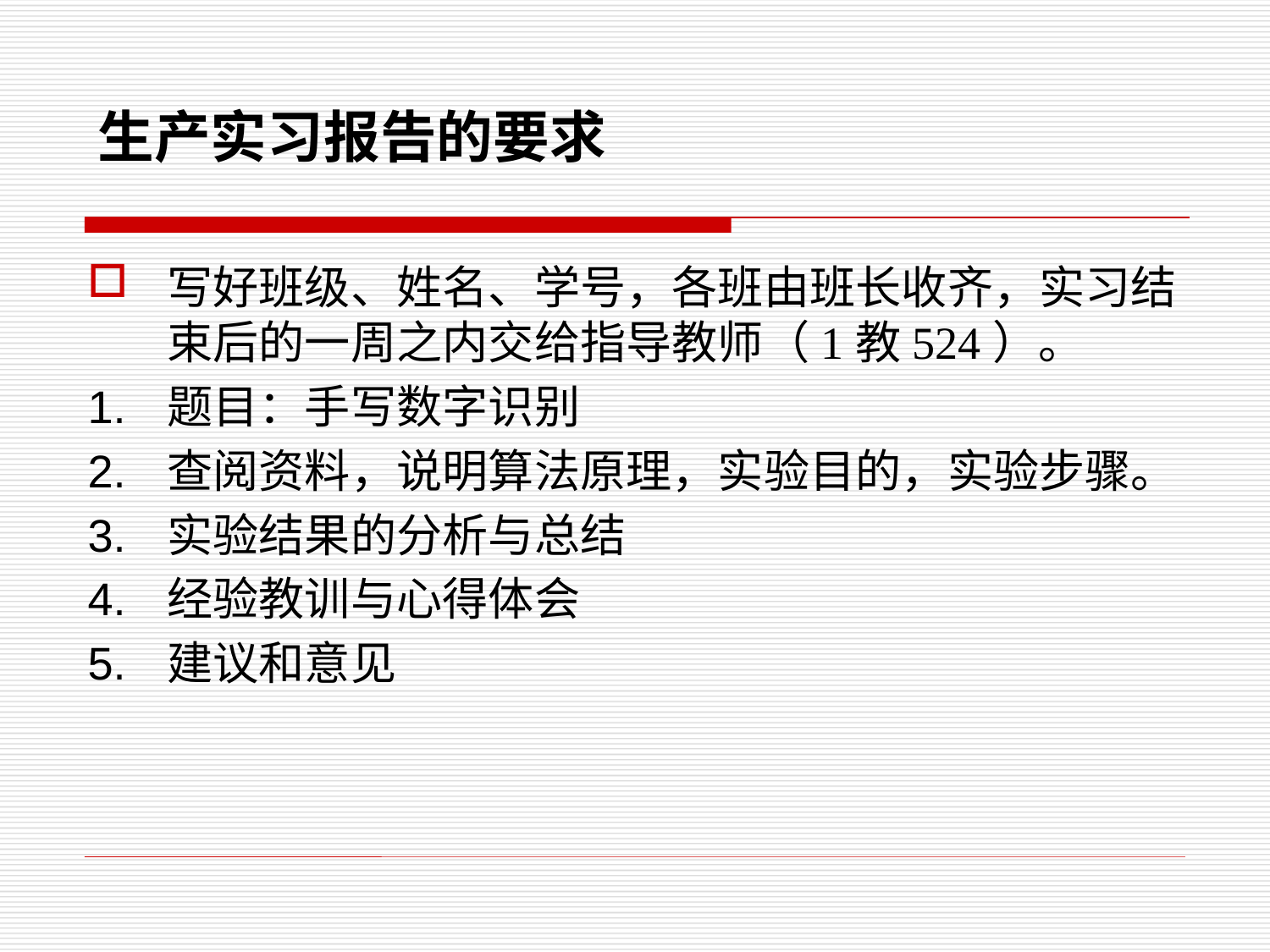

生产实习报告的要求
写好班级、姓名、学号，各班由班长收齐，实习结束后的一周之内交给指导教师（1教524）。
题目：手写数字识别
查阅资料，说明算法原理，实验目的，实验步骤。
实验结果的分析与总结
经验教训与心得体会
建议和意见